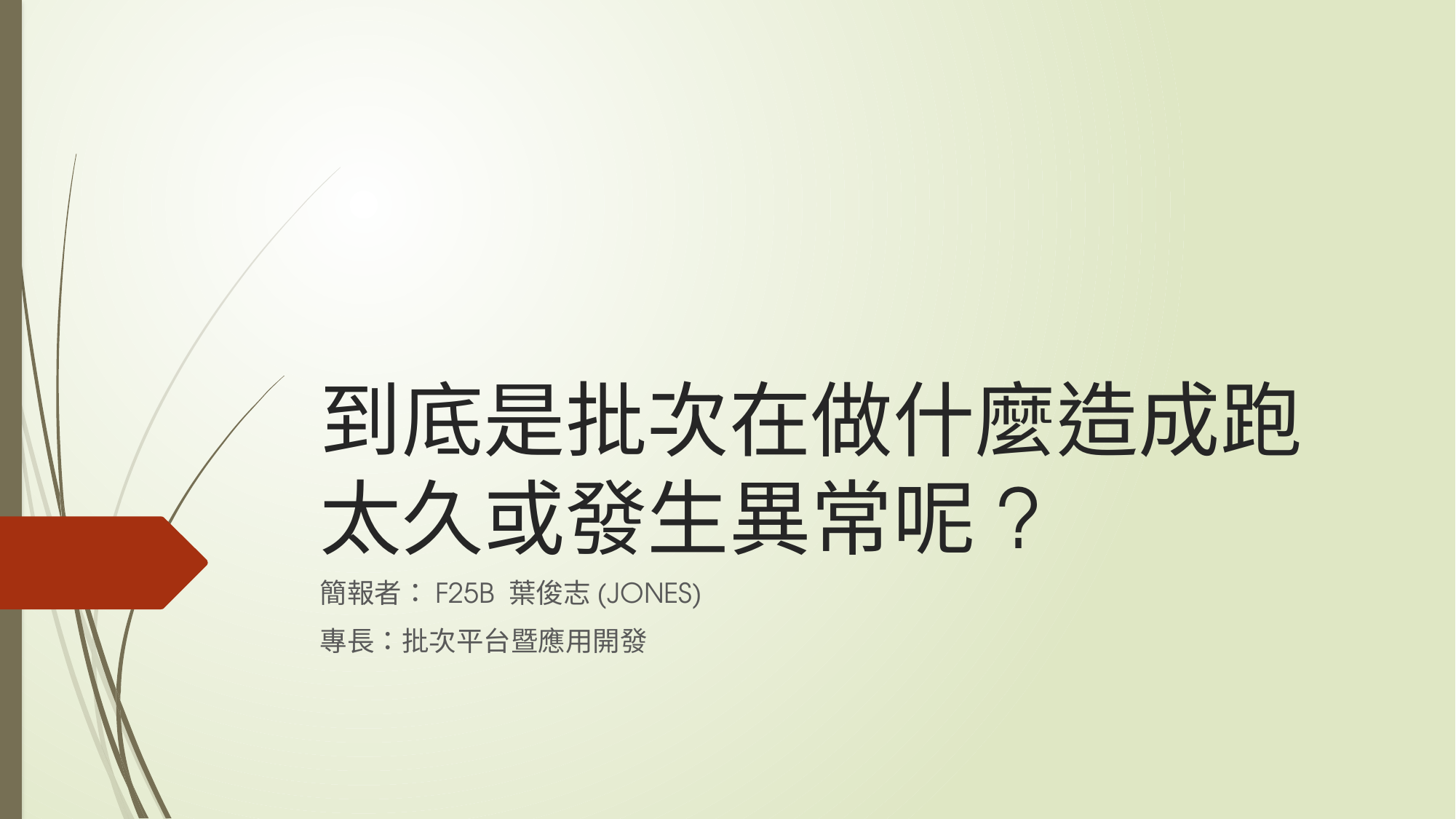

# 到底是批次在做什麼造成跑太久或發生異常呢?
簡報者：F25B 葉俊志(JONES)
專長：批次平台暨應用開發